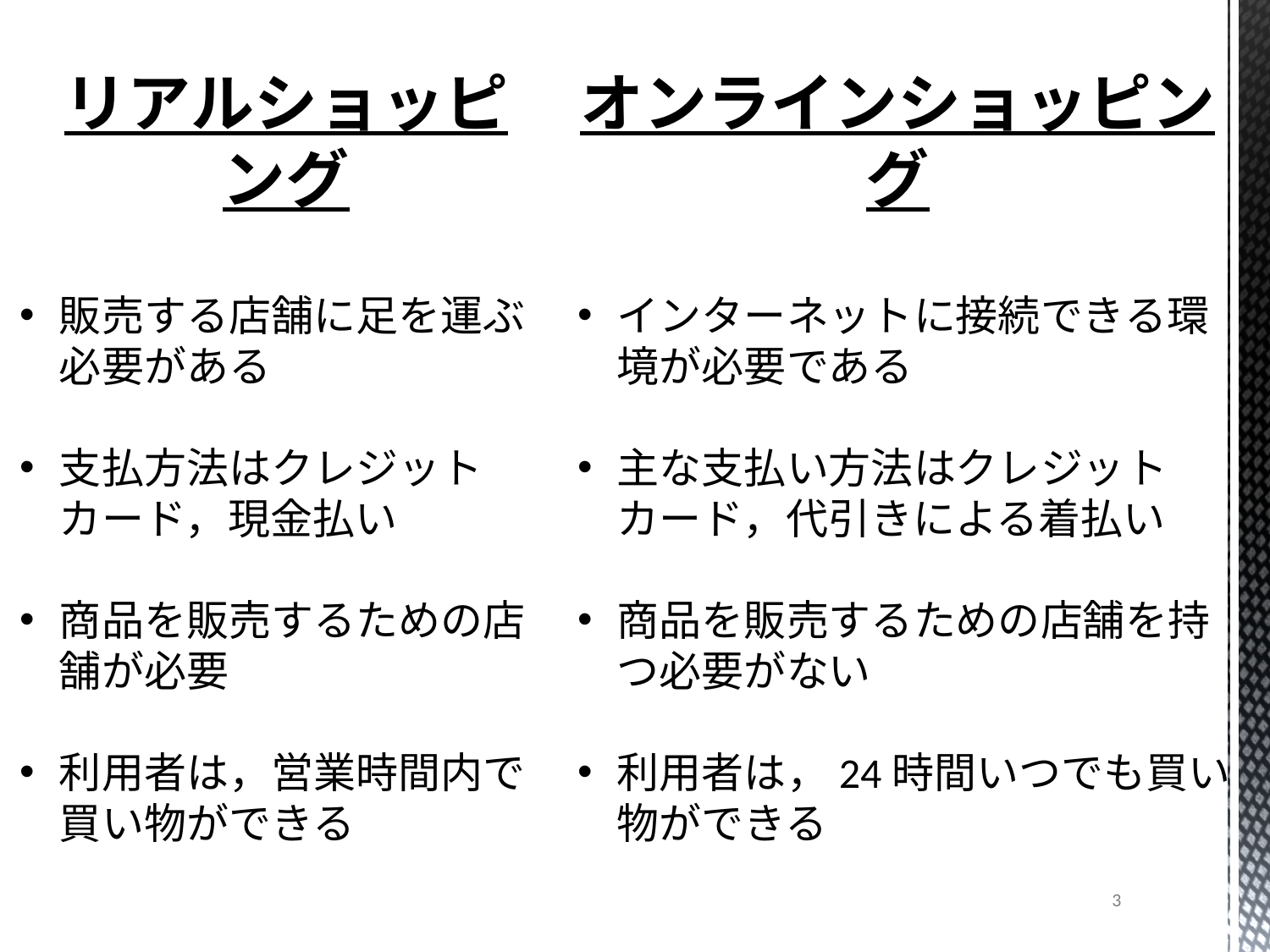

リアルショッピング
オンラインショッピング
販売する店舗に足を運ぶ必要がある

支払方法はクレジットカード，現金払い

商品を販売するための店舗が必要

利用者は，営業時間内で買い物ができる
インターネットに接続できる環境が必要である

主な支払い方法はクレジットカード，代引きによる着払い

商品を販売するための店舗を持つ必要がない

利用者は，24時間いつでも買い物ができる
3